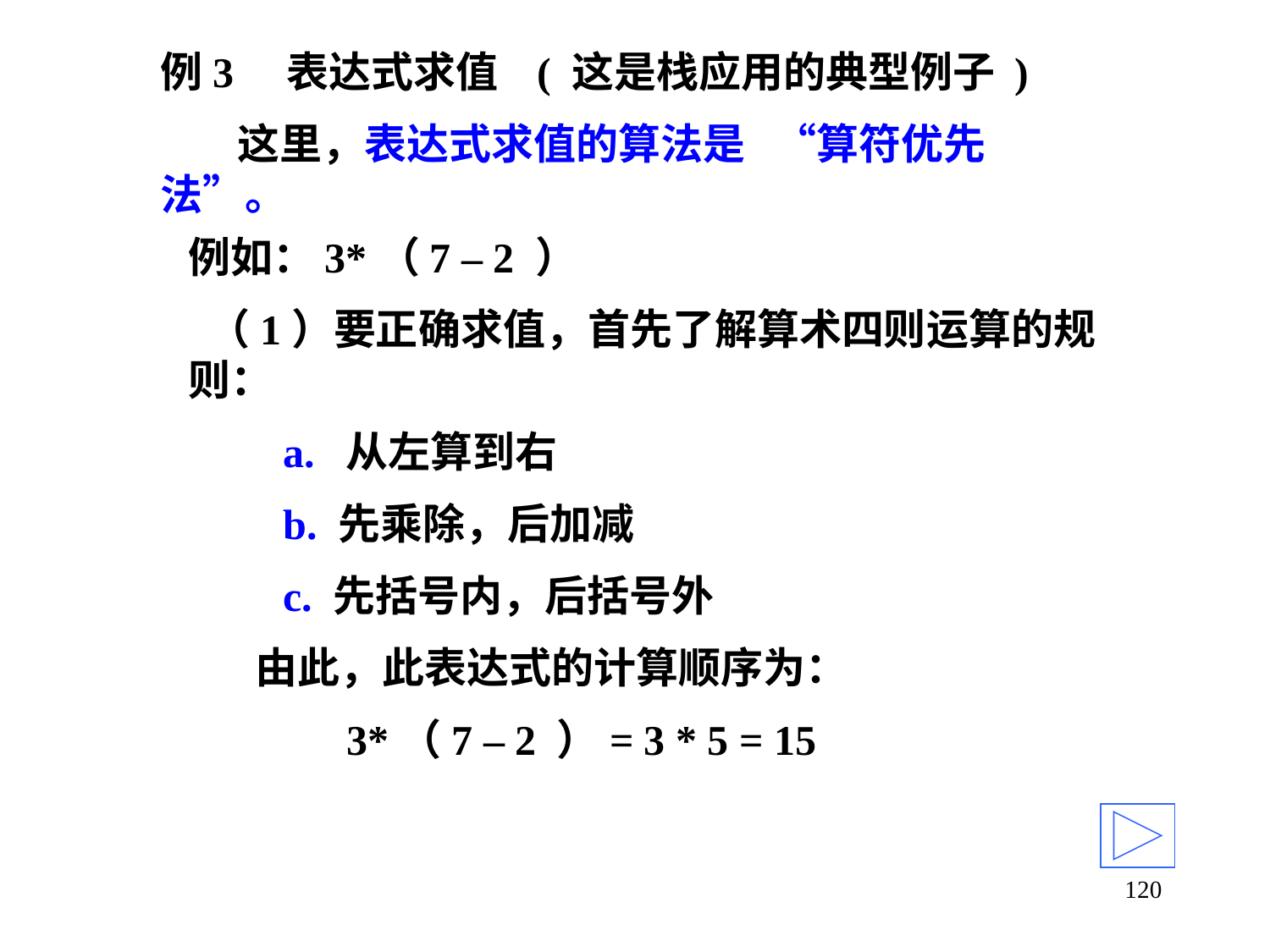

例3    表达式求值   ( 这是栈应用的典型例子 )
       这里，表达式求值的算法是   “算符优先法”。
例如：3*（7 – 2 ）
 （1）要正确求值，首先了解算术四则运算的规则：
         a.  从左算到右
         b. 先乘除，后加减
         c. 先括号内，后括号外
      由此，此表达式的计算顺序为：
               3*（7 – 2 ）= 3 * 5 = 15

120